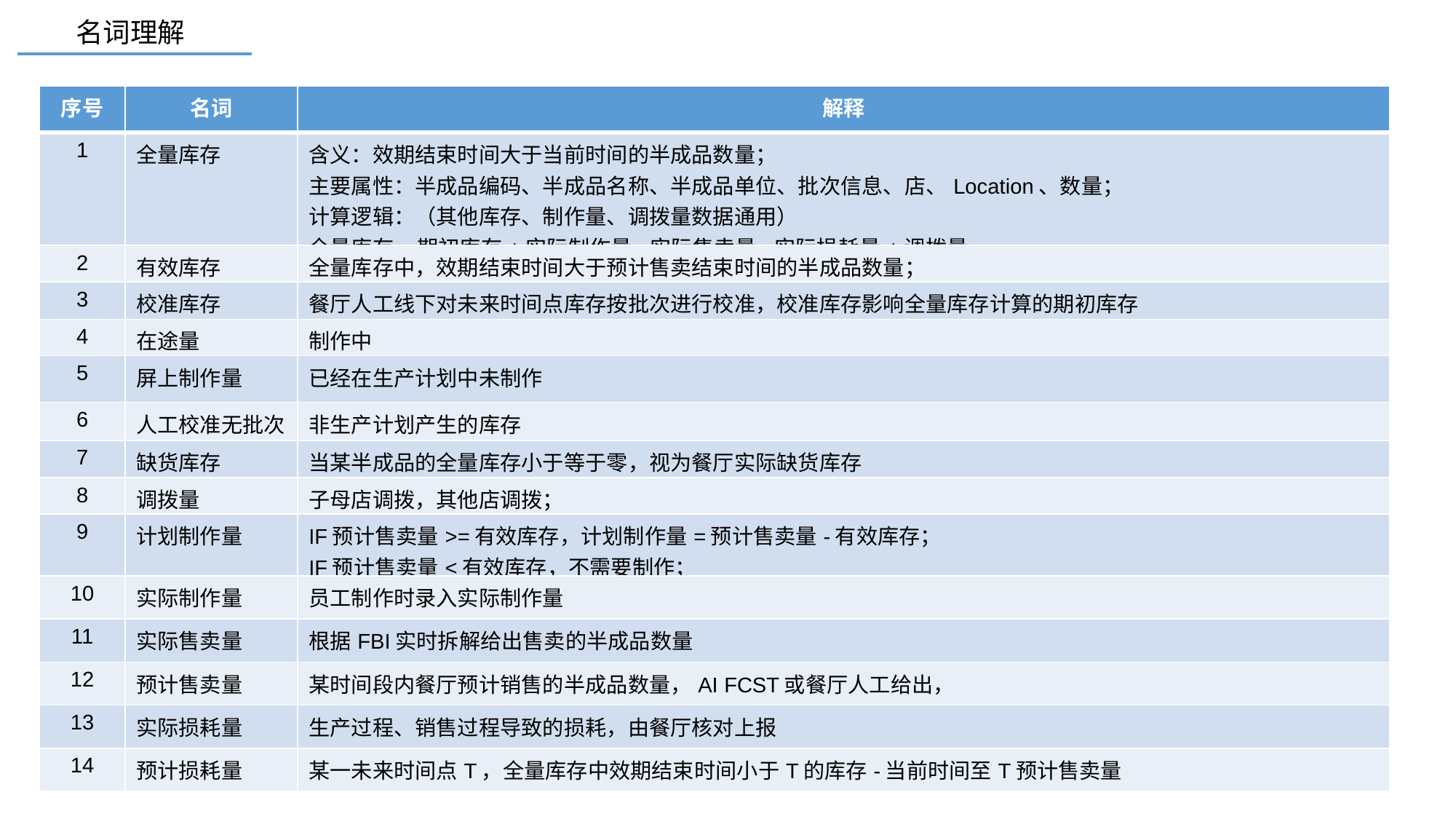

名词理解
| 序号 | 名词 | 解释 |
| --- | --- | --- |
| 1 | 全量库存 | 含义：效期结束时间大于当前时间的半成品数量； 主要属性：半成品编码、半成品名称、半成品单位、批次信息、店、Location、数量； 计算逻辑：（其他库存、制作量、调拨量数据通用） 全量库存=期初库存+实际制作量-实际售卖量-实际损耗量+调拨量 |
| 2 | 有效库存 | 全量库存中，效期结束时间大于预计售卖结束时间的半成品数量； |
| 3 | 校准库存 | 餐厅人工线下对未来时间点库存按批次进行校准，校准库存影响全量库存计算的期初库存 |
| 4 | 在途量 | 制作中 |
| 5 | 屏上制作量 | 已经在生产计划中未制作 |
| 6 | 人工校准无批次 | 非生产计划产生的库存 |
| 7 | 缺货库存 | 当某半成品的全量库存小于等于零，视为餐厅实际缺货库存 |
| 8 | 调拨量 | 子母店调拨，其他店调拨； |
| 9 | 计划制作量 | IF预计售卖量>=有效库存，计划制作量=预计售卖量-有效库存； IF预计售卖量<有效库存，不需要制作； |
| 10 | 实际制作量 | 员工制作时录入实际制作量 |
| 11 | 实际售卖量 | 根据FBI实时拆解给出售卖的半成品数量 |
| 12 | 预计售卖量 | 某时间段内餐厅预计销售的半成品数量，AI FCST或餐厅人工给出， |
| 13 | 实际损耗量 | 生产过程、销售过程导致的损耗，由餐厅核对上报 |
| 14 | 预计损耗量 | 某一未来时间点T，全量库存中效期结束时间小于T的库存-当前时间至T预计售卖量 |